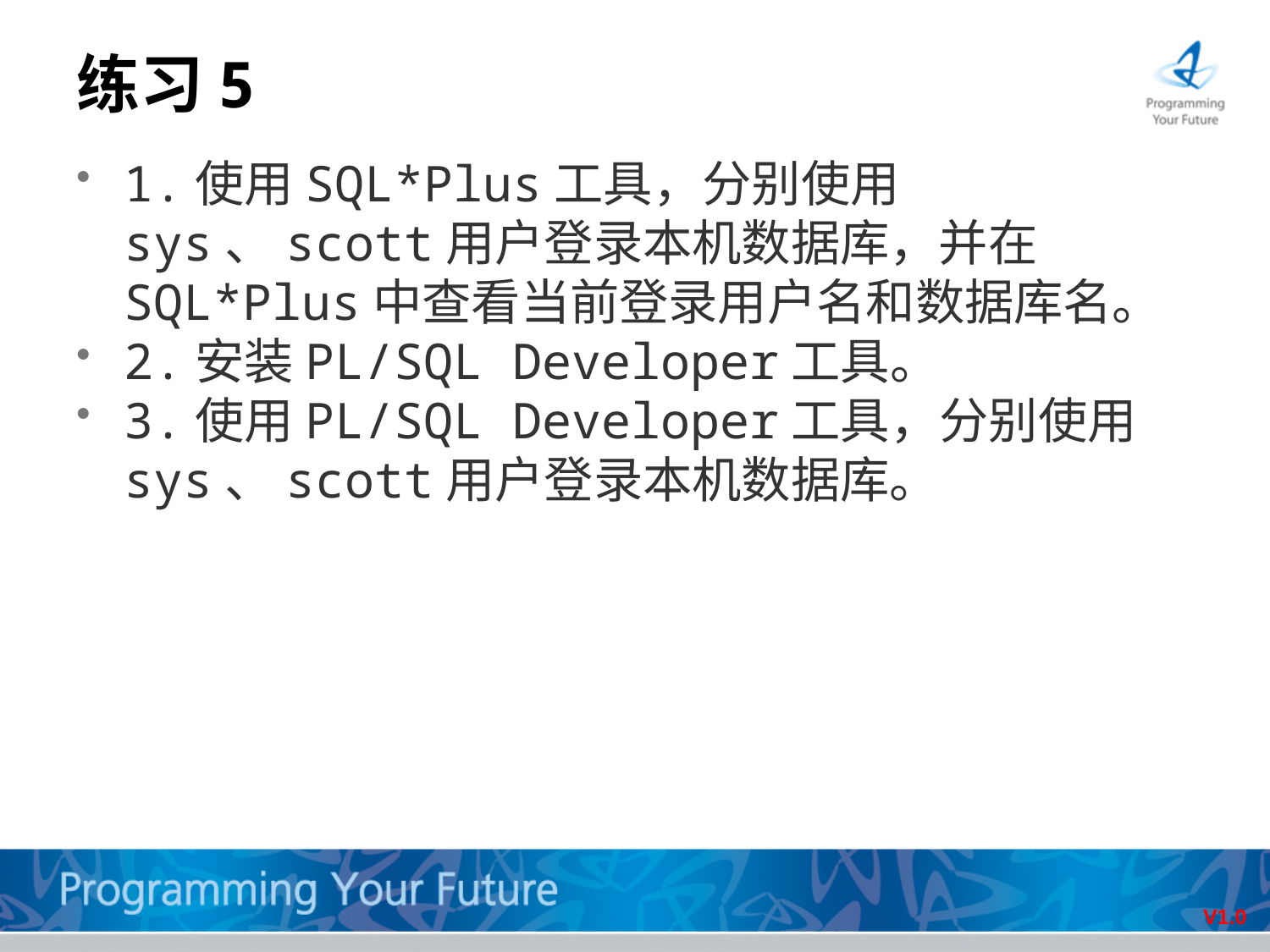

# 练习5
1.使用SQL*Plus工具，分别使用sys、scott用户登录本机数据库，并在SQL*Plus中查看当前登录用户名和数据库名。
2.安装PL/SQL Developer工具。
3.使用PL/SQL Developer工具，分别使用sys、scott用户登录本机数据库。